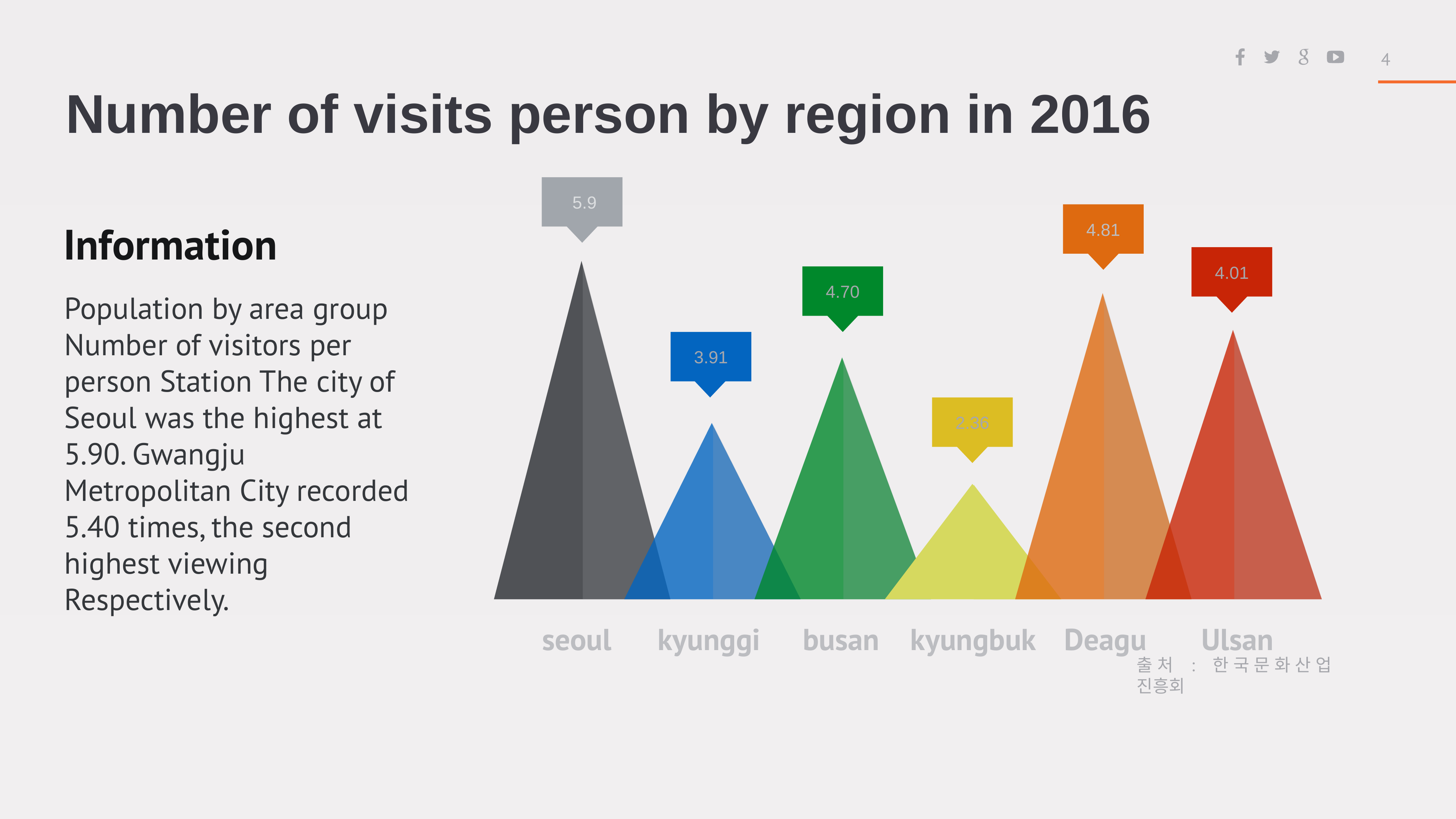

4
# Number of visits person by region in 2016
 5.9

4.81

Information
4.01

4.70

Population by area group Number of visitors per person Station The city of Seoul was the highest at 5.90. Gwangju Metropolitan City recorded 5.40 times, the second highest viewing Respectively.

3.91

2.36

seoul
kyunggi
busan
kyungbuk
Deagu
Ulsan
출처 : 한국문화산업 진흥회